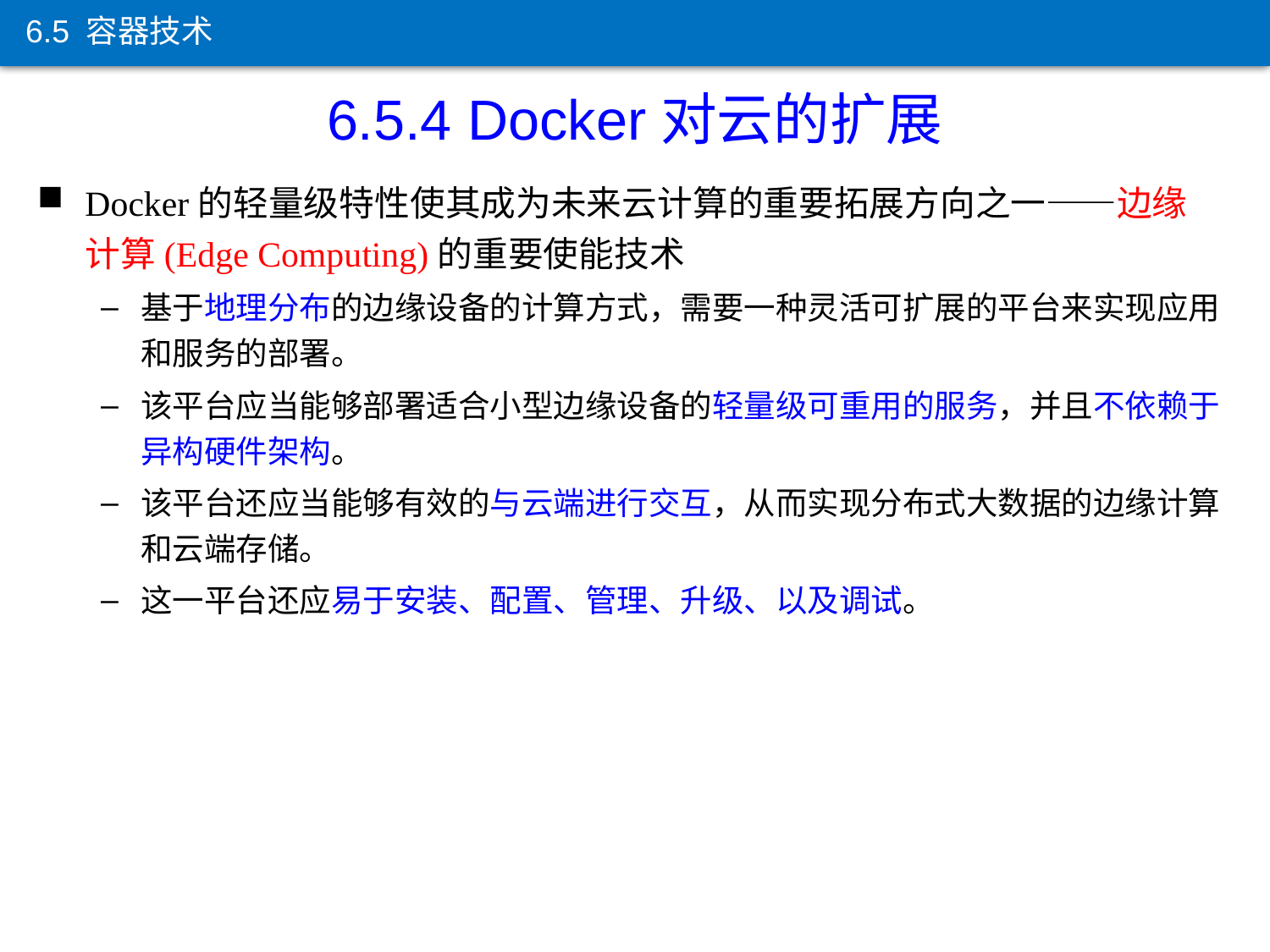

6.5 容器技术
6.5.4 Docker对云的扩展
Docker的轻量级特性使其成为未来云计算的重要拓展方向之一——边缘计算(Edge Computing)的重要使能技术
基于地理分布的边缘设备的计算方式，需要一种灵活可扩展的平台来实现应用和服务的部署。
该平台应当能够部署适合小型边缘设备的轻量级可重用的服务，并且不依赖于异构硬件架构。
该平台还应当能够有效的与云端进行交互，从而实现分布式大数据的边缘计算和云端存储。
这一平台还应易于安装、配置、管理、升级、以及调试。
38